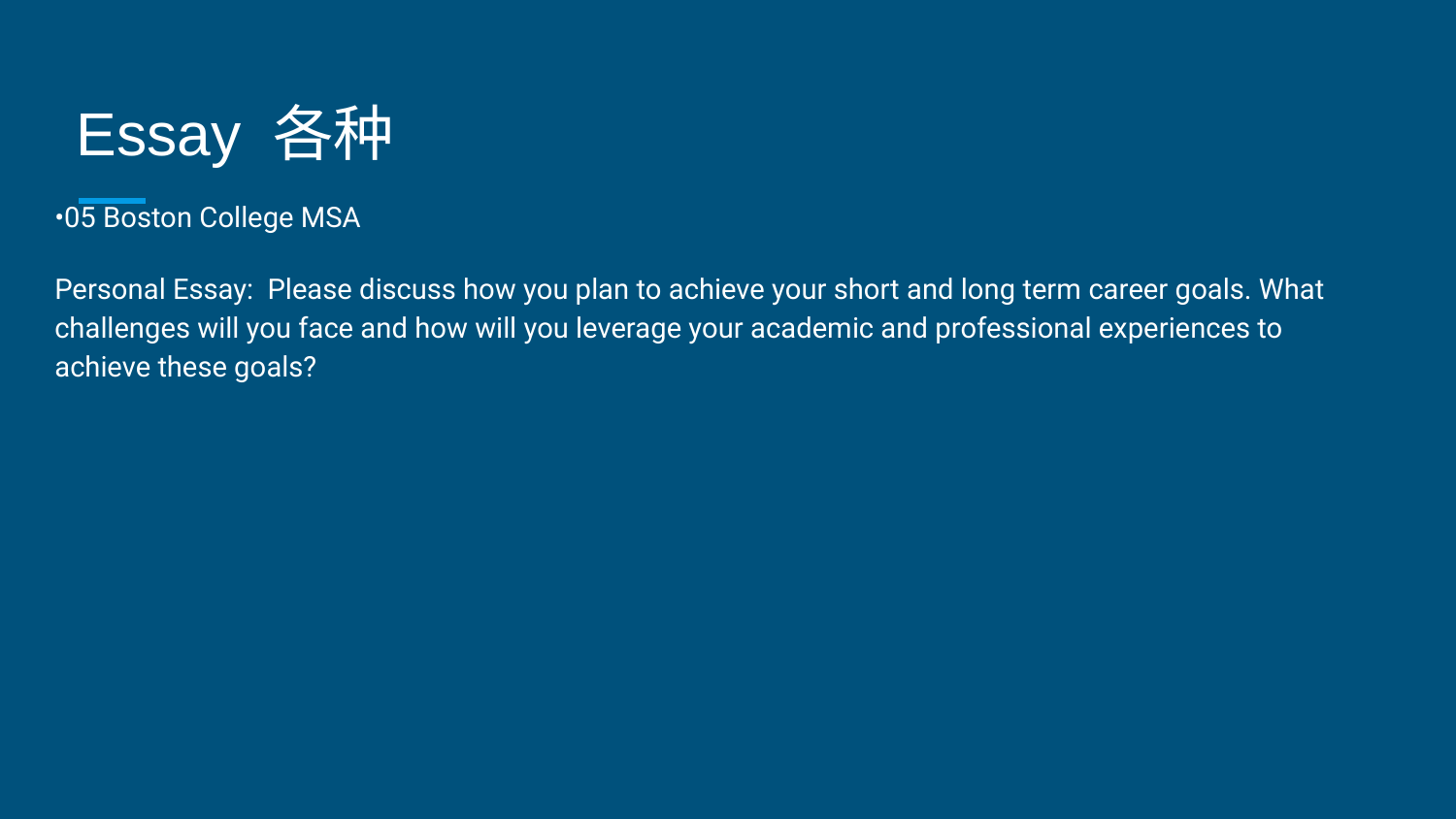

# Essay 各种
•05 Boston College MSA
Personal Essay:  Please discuss how you plan to achieve your short and long term career goals. What challenges will you face and how will you leverage your academic and professional experiences to achieve these goals?